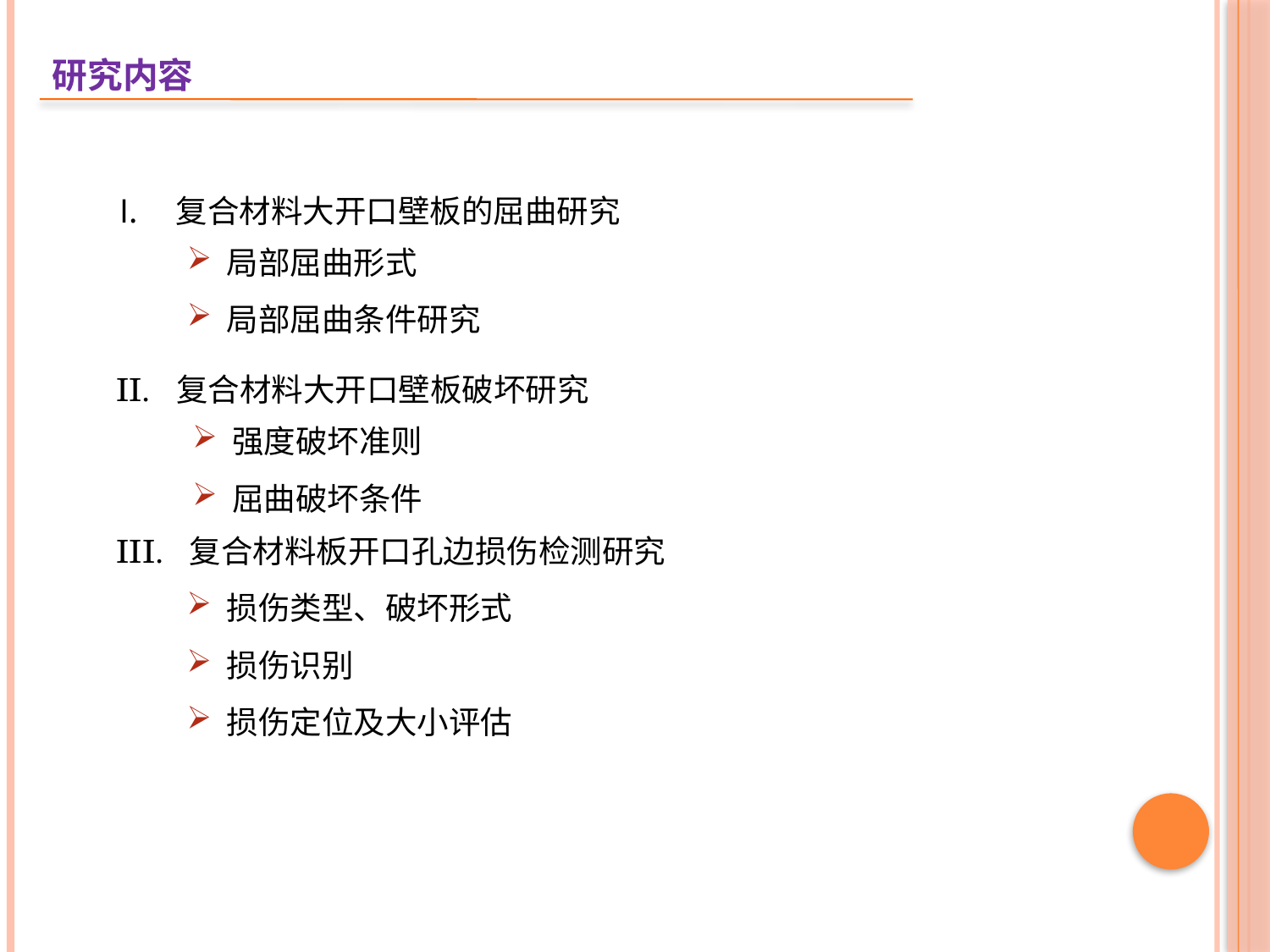

研究内容
复合材料大开口壁板的屈曲研究
局部屈曲形式
局部屈曲条件研究
II.  复合材料大开口壁板破坏研究
强度破坏准则
屈曲破坏条件
III.  复合材料板开口孔边损伤检测研究
损伤类型、破坏形式
损伤识别
损伤定位及大小评估